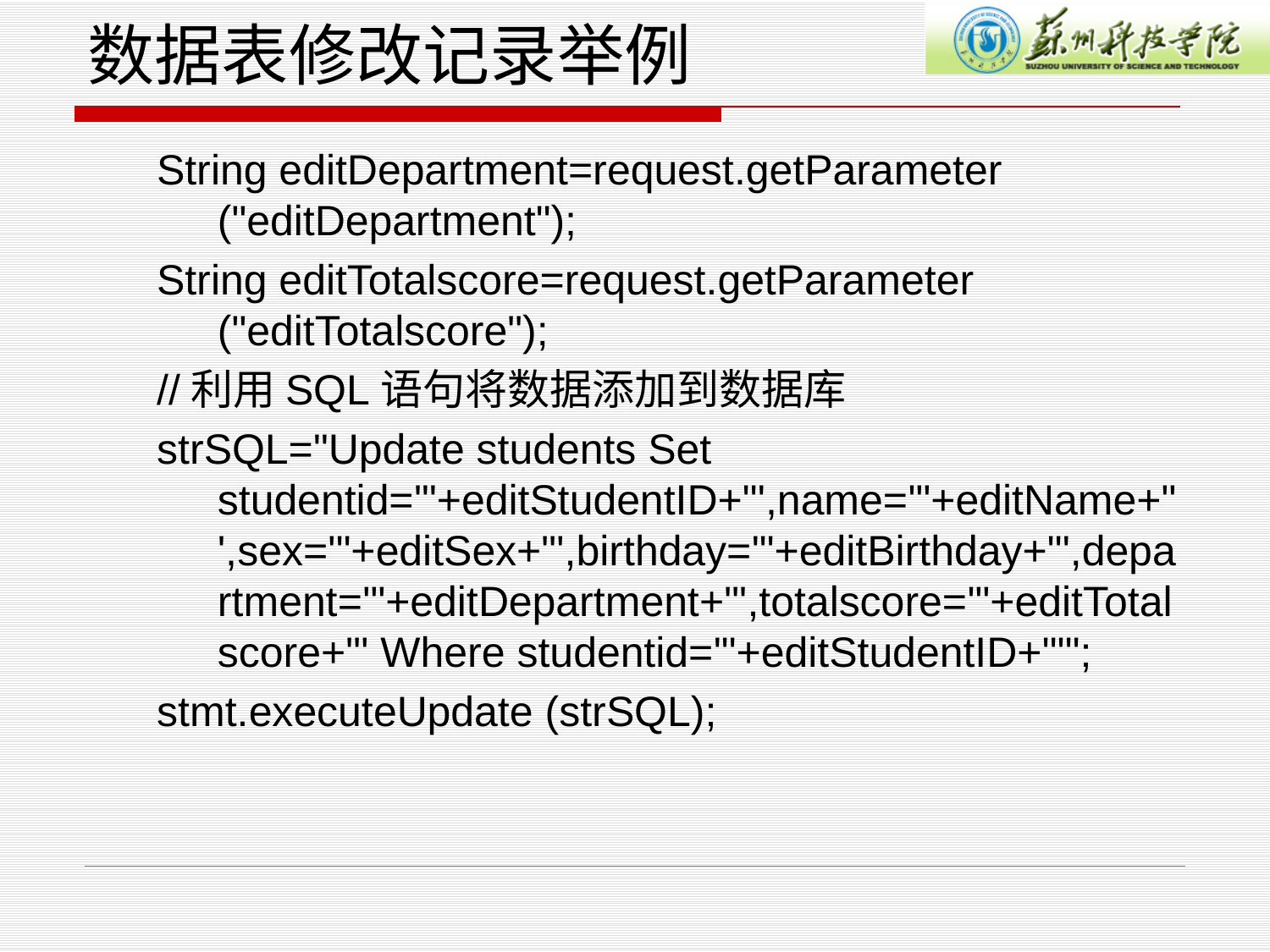

# 数据表修改记录举例
String editDepartment=request.getParameter ("editDepartment");
String editTotalscore=request.getParameter ("editTotalscore");
//利用SQL语句将数据添加到数据库
strSQL="Update students Set studentid='"+editStudentID+"',name='"+editName+"',sex='"+editSex+"',birthday='"+editBirthday+"',department='"+editDepartment+"',totalscore='"+editTotalscore+"' Where studentid='"+editStudentID+"'";
stmt.executeUpdate (strSQL);